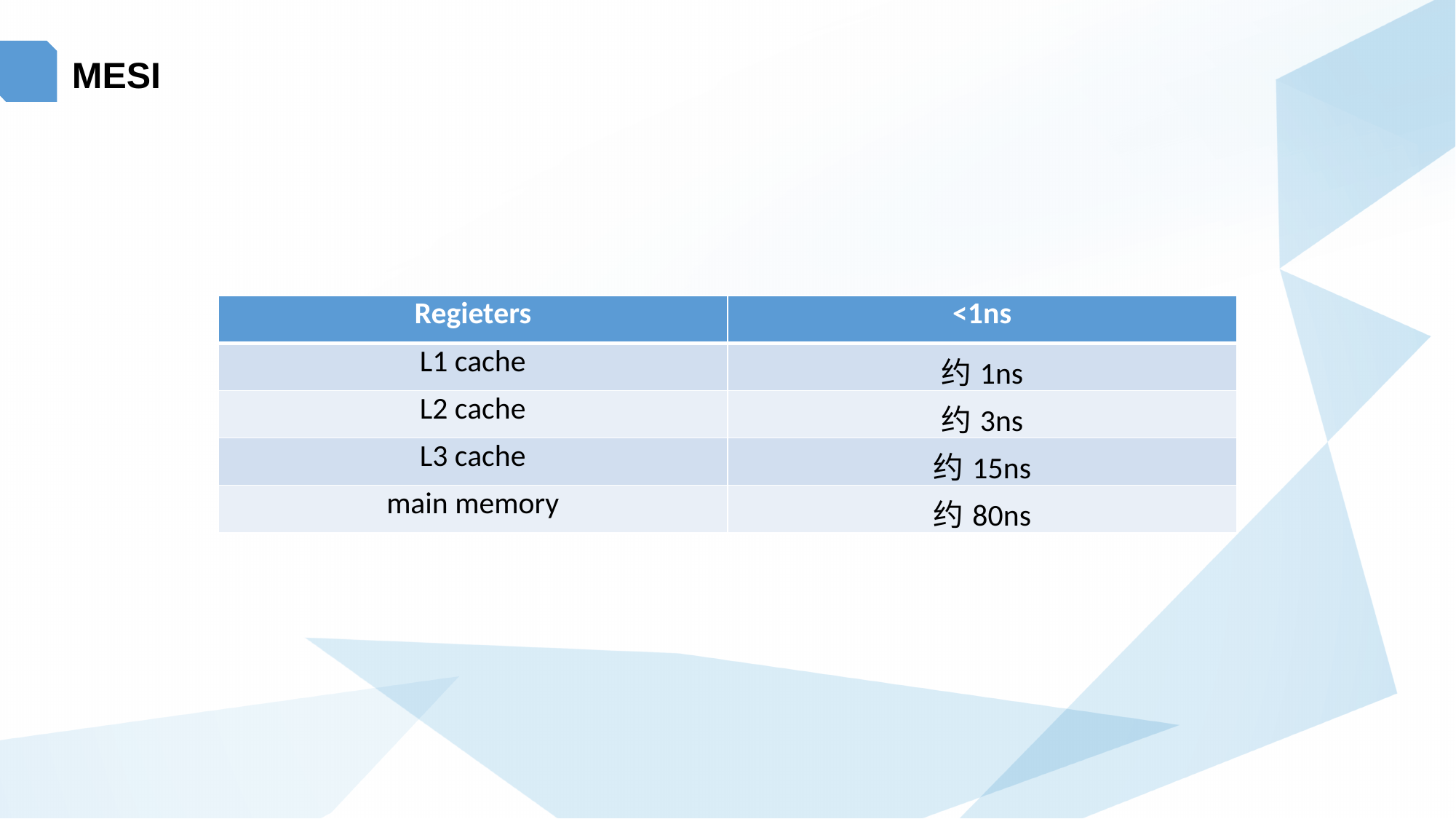

MESI
| Regieters | <1ns |
| --- | --- |
| L1 cache | 约1ns |
| L2 cache | 约3ns |
| L3 cache | 约15ns |
| main memory | 约80ns |